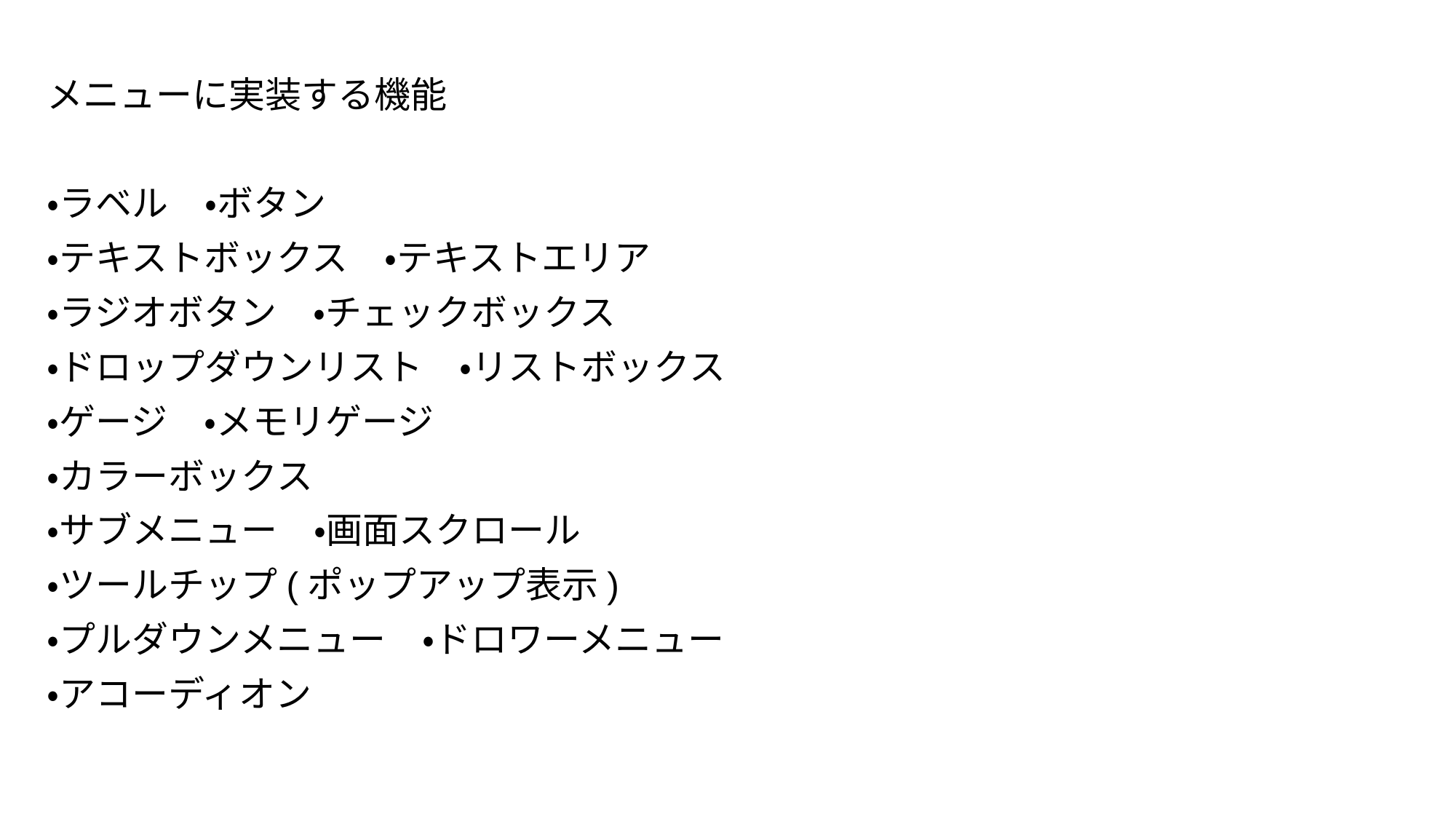

メニューに実装する機能

・ラベル　・ボタン
・テキストボックス　・テキストエリア
・ラジオボタン　・チェックボックス
・ドロップダウンリスト　・リストボックス
・ゲージ　・メモリゲージ
・カラーボックス
・サブメニュー　・画面スクロール
・ツールチップ(ポップアップ表示)
・プルダウンメニュー　・ドロワーメニュー
・アコーディオン